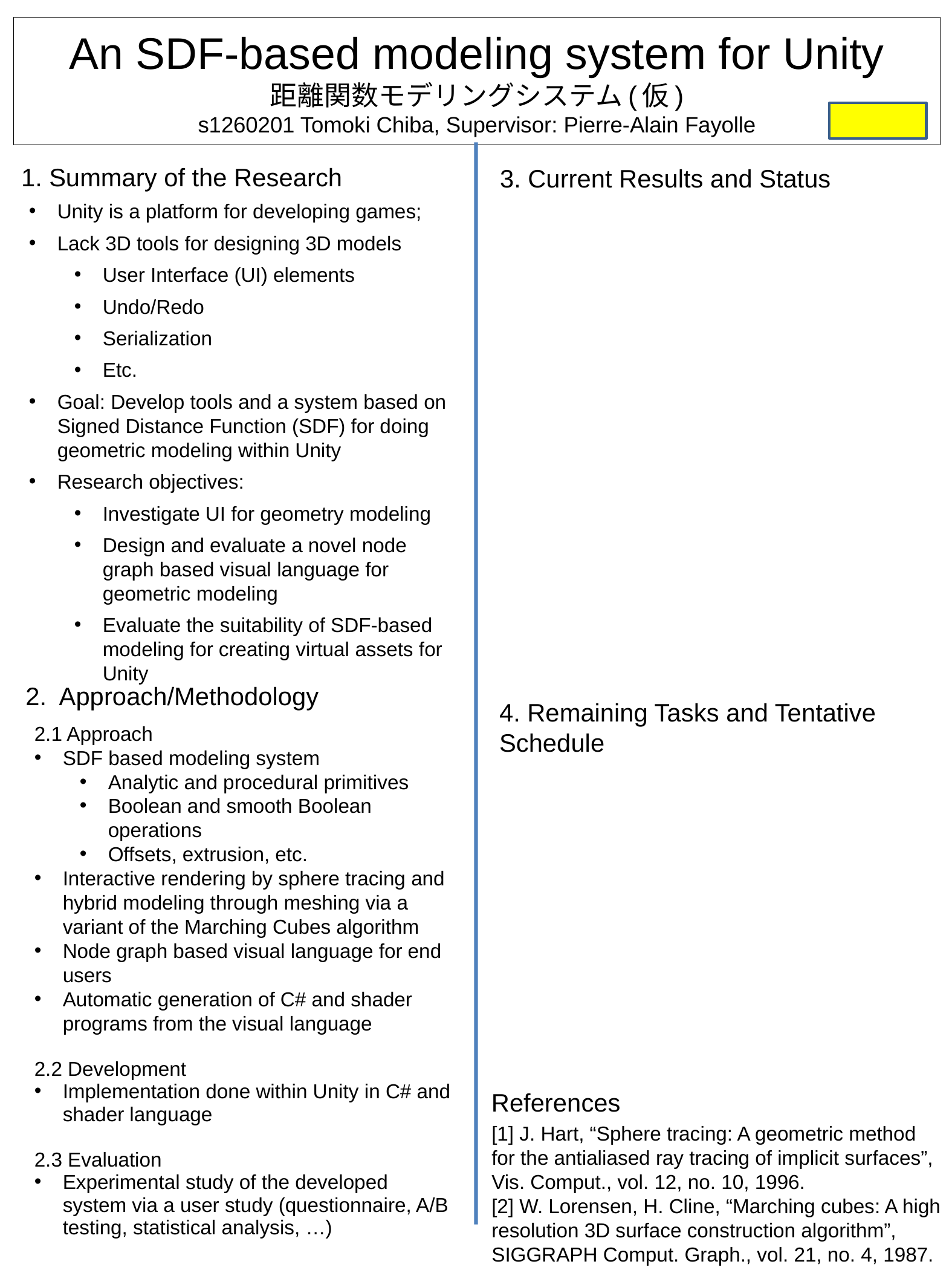

An SDF-based modeling system for Unity
距離関数モデリングシステム(仮)
s1260201 Tomoki Chiba, Supervisor: Pierre-Alain Fayolle

1. Summary of the Research

3. Current Results and Status
Unity is a platform for developing games;
Lack 3D tools for designing 3D models
User Interface (UI) elements
Undo/Redo
Serialization
Etc.
Goal: Develop tools and a system based on Signed Distance Function (SDF) for doing geometric modeling within Unity
Research objectives:
Investigate UI for geometry modeling
Design and evaluate a novel node graph based visual language for geometric modeling
Evaluate the suitability of SDF-based modeling for creating virtual assets for Unity
2.  Approach/Methodology
4. Remaining Tasks and Tentative Schedule
2.1 Approach
SDF based modeling system
Analytic and procedural primitives
Boolean and smooth Boolean operations
Offsets, extrusion, etc.
Interactive rendering by sphere tracing and hybrid modeling through meshing via a variant of the Marching Cubes algorithm
Node graph based visual language for end users
Automatic generation of C# and shader programs from the visual language

2.2 Development
Implementation done within Unity in C# and shader language

2.3 Evaluation
Experimental study of the developed system via a user study (questionnaire, A/B testing, statistical analysis, …)

References
[1] J. Hart, “Sphere tracing: A geometric method for the antialiased ray tracing of implicit surfaces”, Vis. Comput., vol. 12, no. 10, 1996.
[2] W. Lorensen, H. Cline, “Marching cubes: A high resolution 3D surface construction algorithm”, SIGGRAPH Comput. Graph., vol. 21, no. 4, 1987.